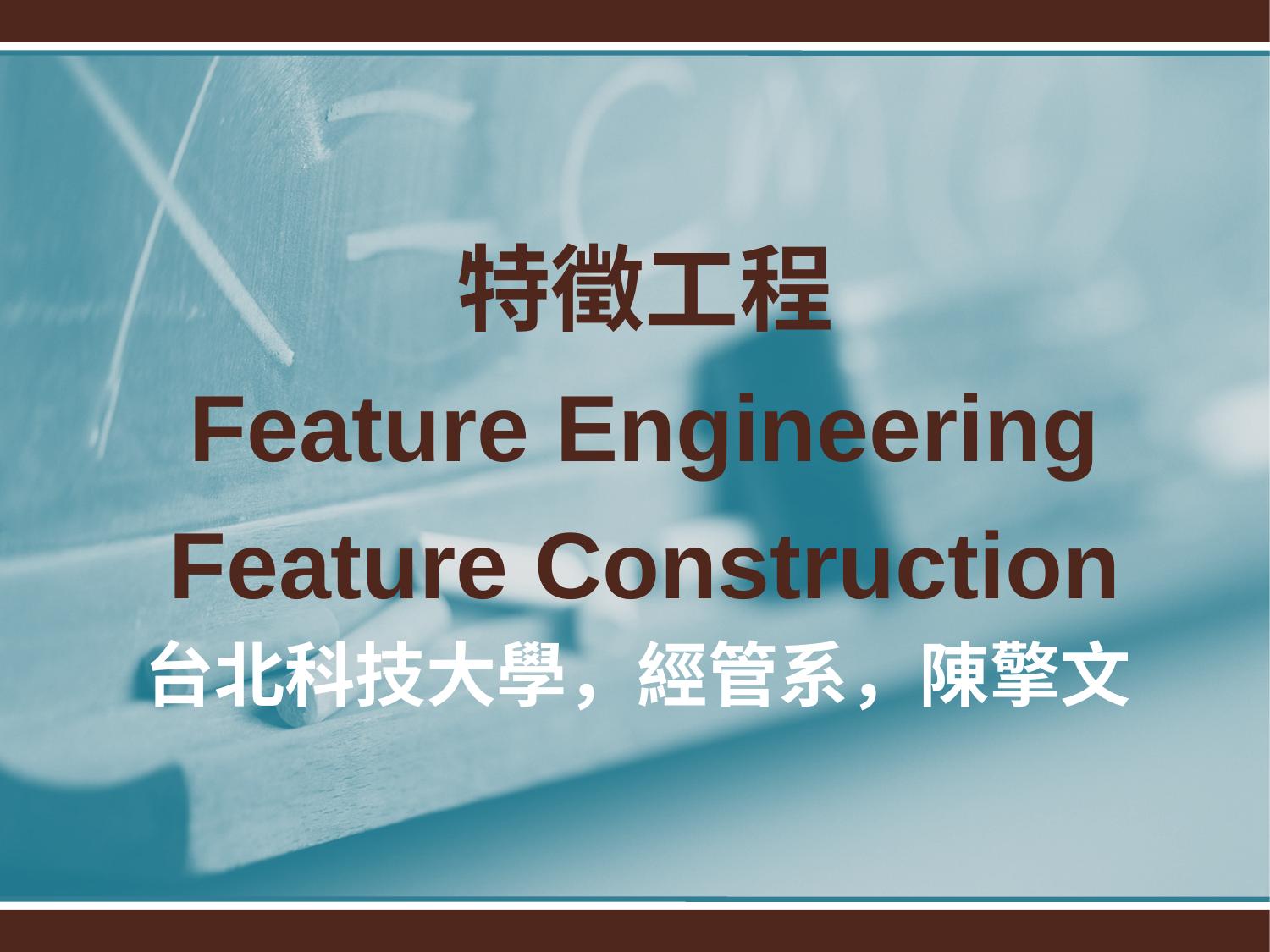

特徵工程
Feature Engineering
Feature Construction
# 台北科技大學，經管系，陳擎文